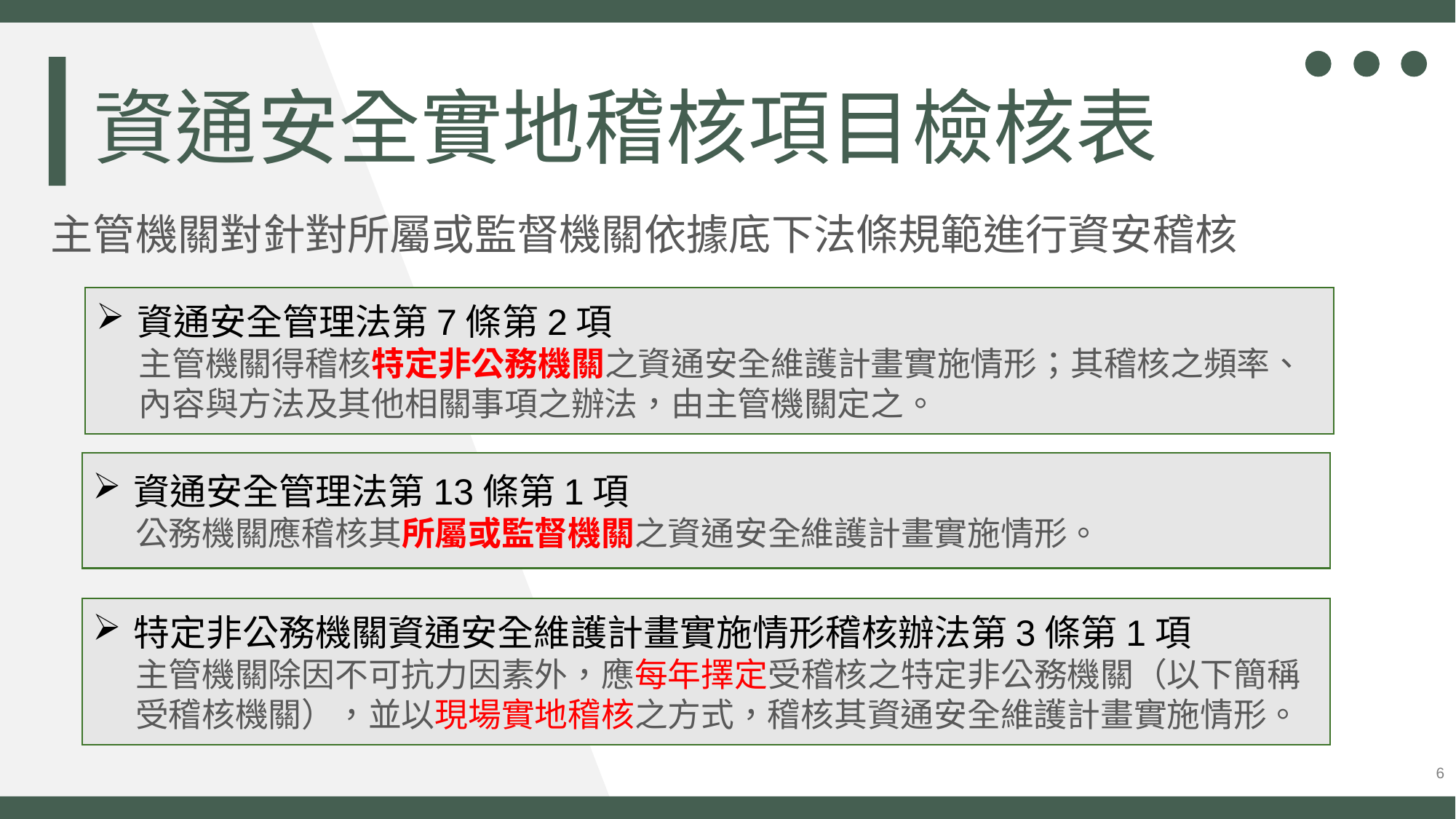

資通安全實地稽核項目檢核表
主管機關對針對所屬或監督機關依據底下法條規範進行資安稽核
資通安全管理法第7條第2項
主管機關得稽核特定非公務機關之資通安全維護計畫實施情形；其稽核之頻率、內容與方法及其他相關事項之辦法，由主管機關定之。
資通安全管理法第13條第1項
公務機關應稽核其所屬或監督機關之資通安全維護計畫實施情形。
特定非公務機關資通安全維護計畫實施情形稽核辦法第3條第1項
主管機關除因不可抗力因素外，應每年擇定受稽核之特定非公務機關（以下簡稱受稽核機關），並以現場實地稽核之方式，稽核其資通安全維護計畫實施情形。
6